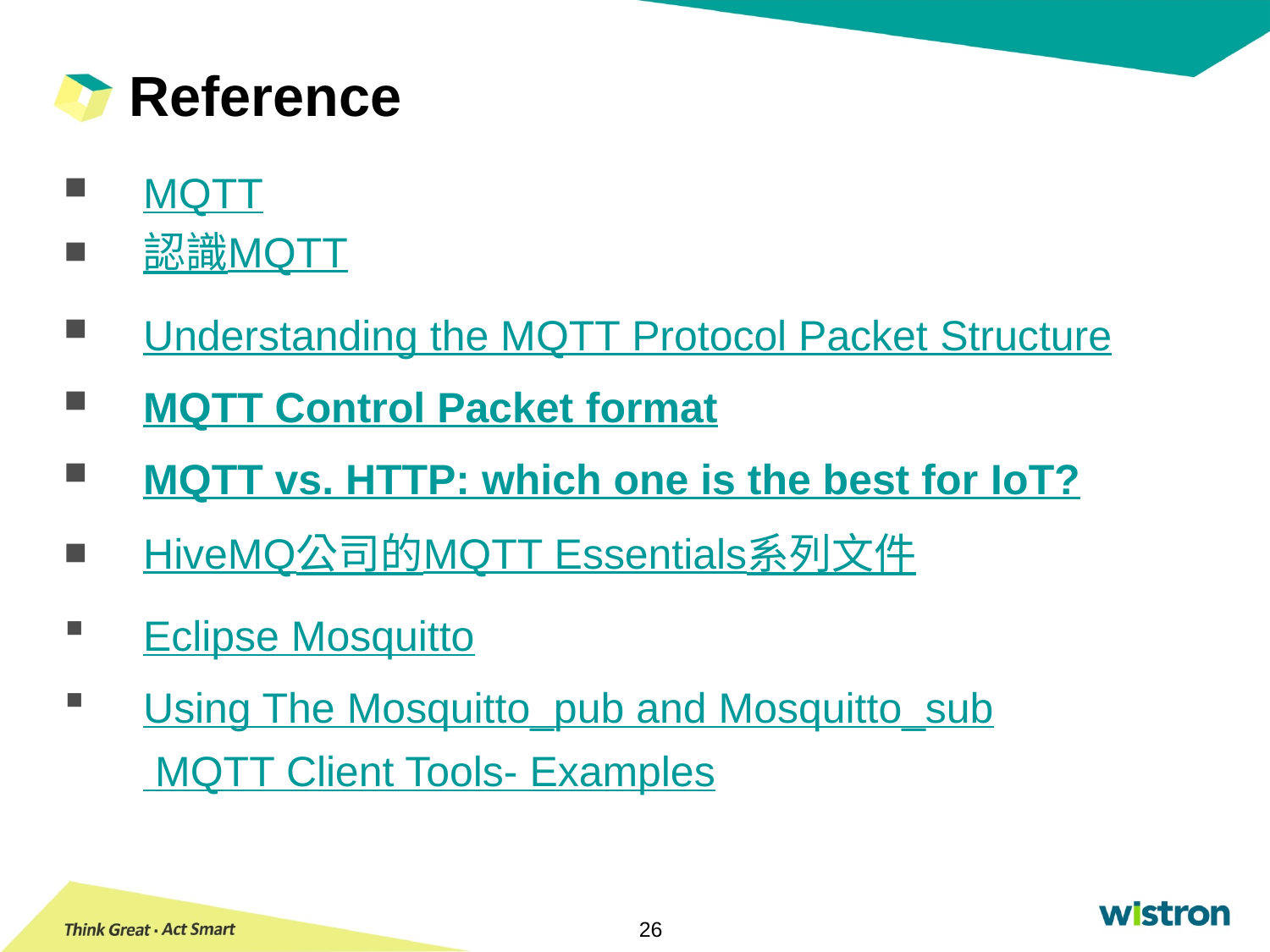

Reference

MQTT
認識MQTT
Understanding the MQTT Protocol Packet Structure
MQTT Control Packet format
MQTT vs. HTTP: which one is the best for IoT?
HiveMQ公司的MQTT Essentials系列文件
Eclipse Mosquitto
Using The Mosquitto_pub and Mosquitto_sub MQTT Client Tools- Examples

26